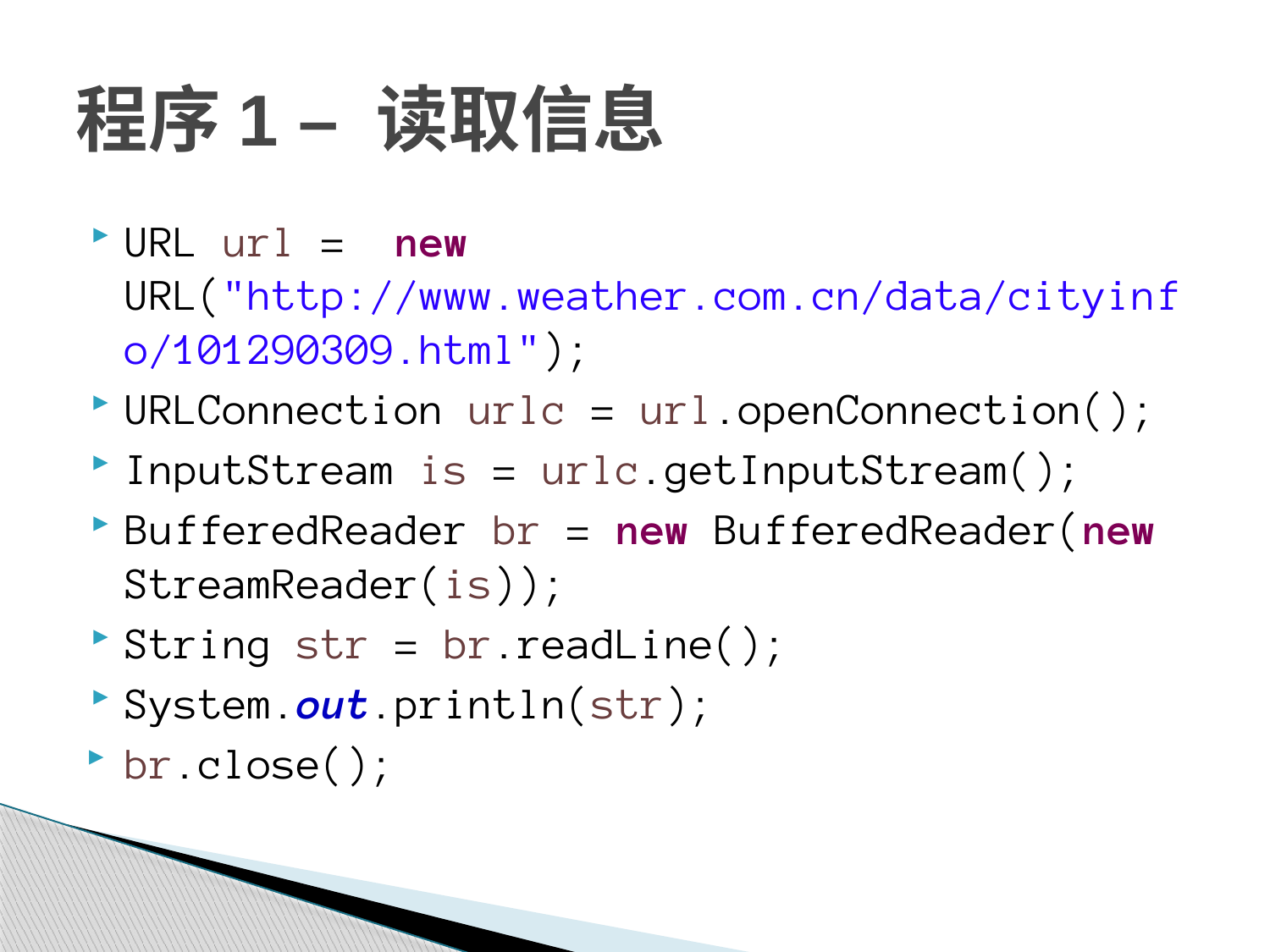

# 程序1 – 读取信息
URL url =  new URL("http://www.weather.com.cn/data/cityinfo/101290309.html");
URLConnection urlc = url.openConnection();
InputStream is = urlc.getInputStream();
BufferedReader br = new BufferedReader(new StreamReader(is));
String str = br.readLine();
System.out.println(str);
br.close();